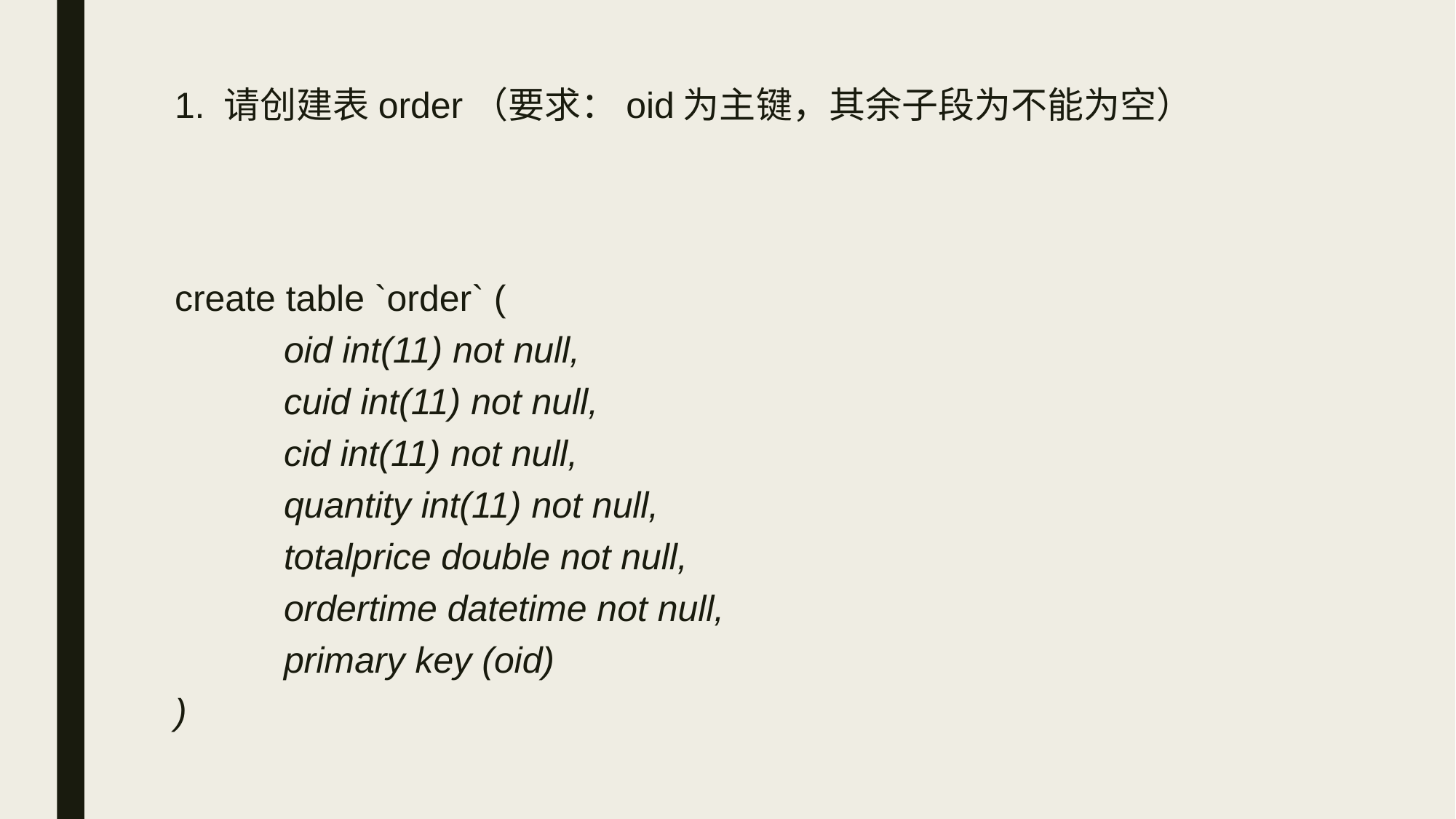

# 1. 请创建表order（要求：oid为主键，其余子段为不能为空）
create table `order` (
	oid int(11) not null,
	cuid int(11) not null,
	cid int(11) not null,
	quantity int(11) not null,
	totalprice double not null,
	ordertime datetime not null,
	primary key (oid)
)